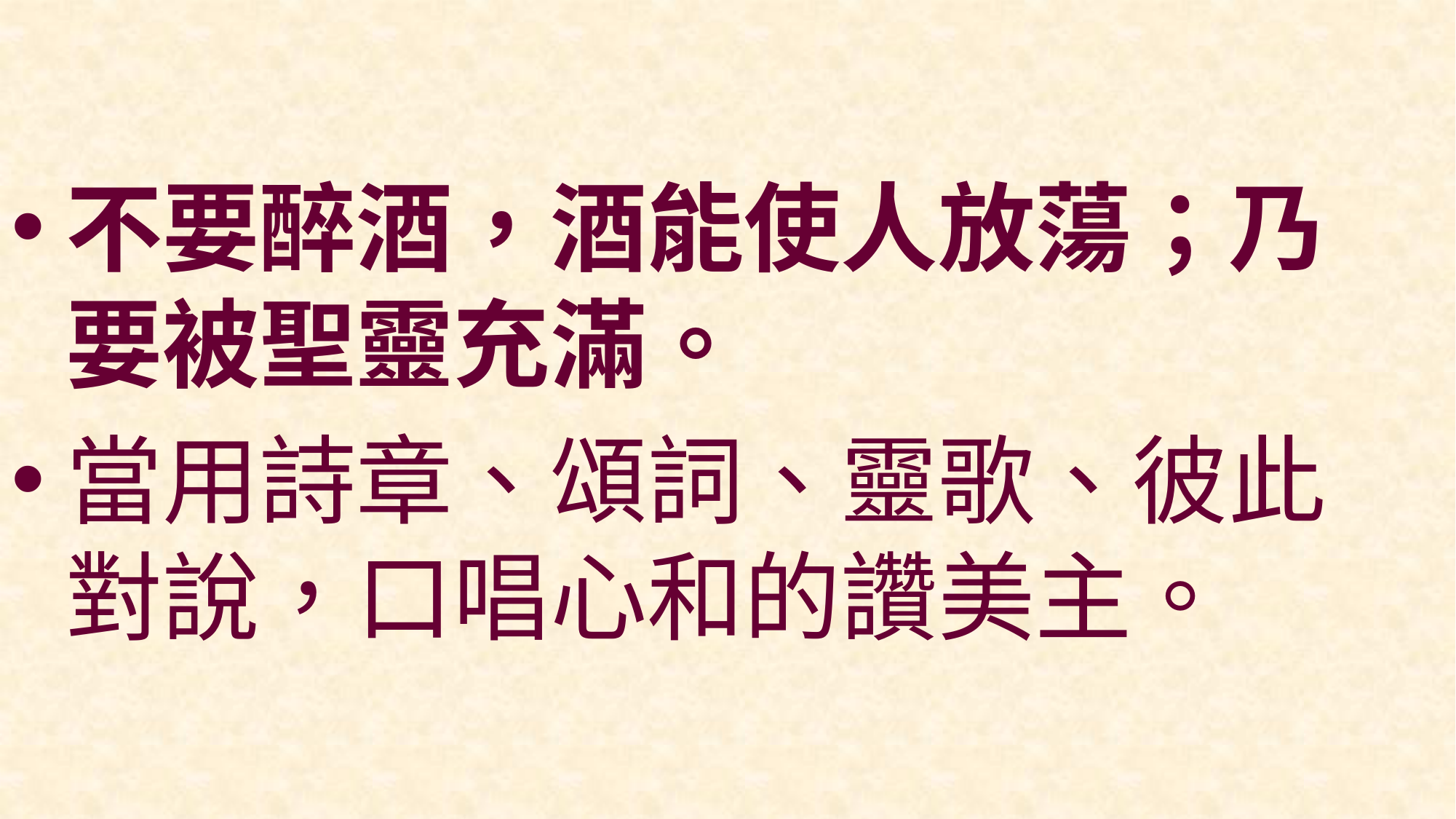

不要醉酒，酒能使人放蕩；乃要被聖靈充滿。
當用詩章、頌詞、靈歌、彼此對說，口唱心和的讚美主。